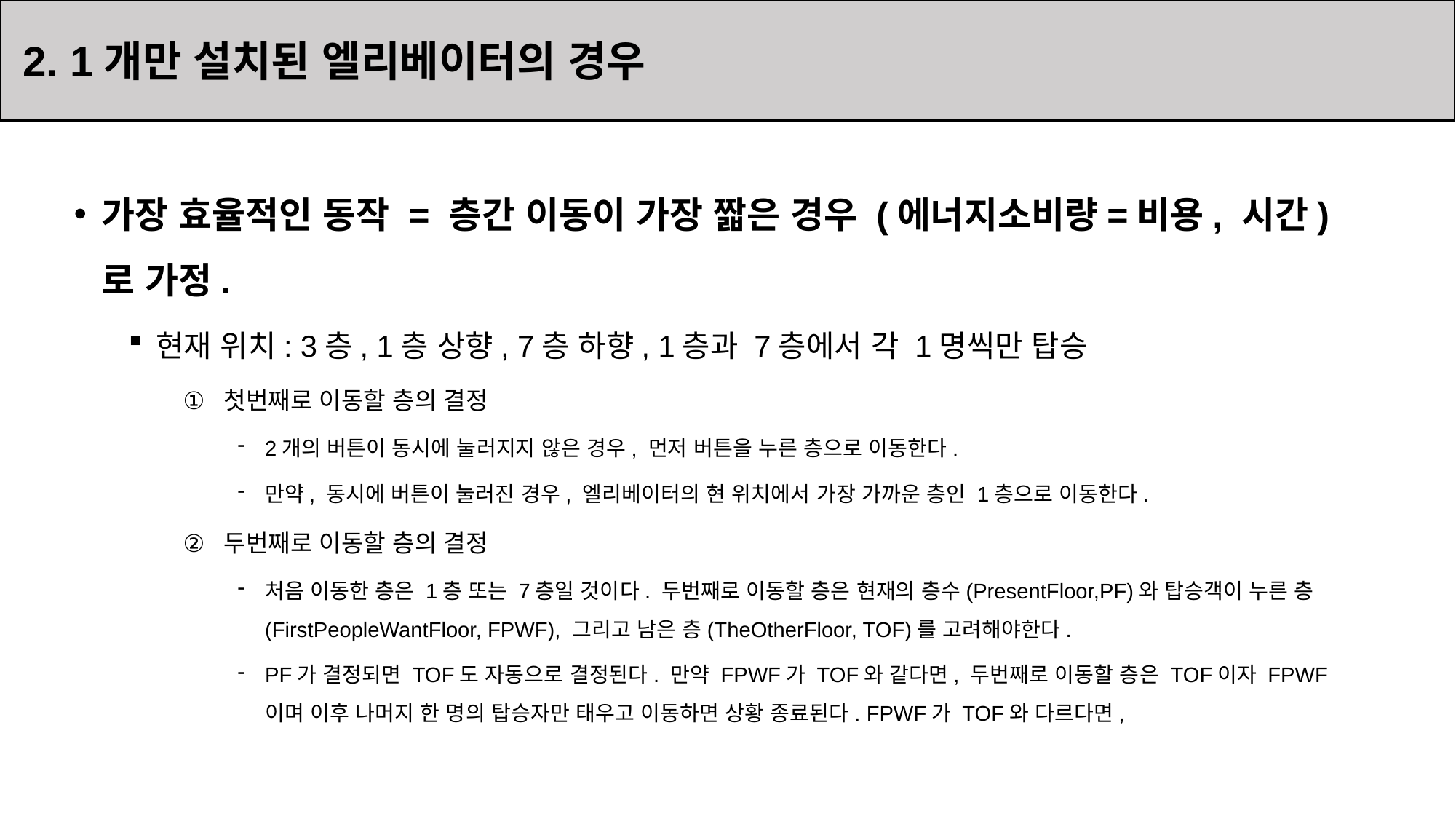

2. 1개만 설치된 엘리베이터의 경우
가장 효율적인 동작 = 층간 이동이 가장 짧은 경우 (에너지소비량=비용, 시간)로 가정.
현재 위치: 3층, 1층 상향, 7층 하향, 1층과 7층에서 각 1명씩만 탑승
첫번째로 이동할 층의 결정
2개의 버튼이 동시에 눌러지지 않은 경우, 먼저 버튼을 누른 층으로 이동한다.
만약, 동시에 버튼이 눌러진 경우, 엘리베이터의 현 위치에서 가장 가까운 층인 1층으로 이동한다.
두번째로 이동할 층의 결정
처음 이동한 층은 1층 또는 7층일 것이다. 두번째로 이동할 층은 현재의 층수(PresentFloor,PF)와 탑승객이 누른 층(FirstPeopleWantFloor, FPWF), 그리고 남은 층(TheOtherFloor, TOF)를 고려해야한다.
PF가 결정되면 TOF도 자동으로 결정된다. 만약 FPWF가 TOF와 같다면, 두번째로 이동할 층은 TOF이자 FPWF이며 이후 나머지 한 명의 탑승자만 태우고 이동하면 상황 종료된다. FPWF가 TOF와 다르다면,